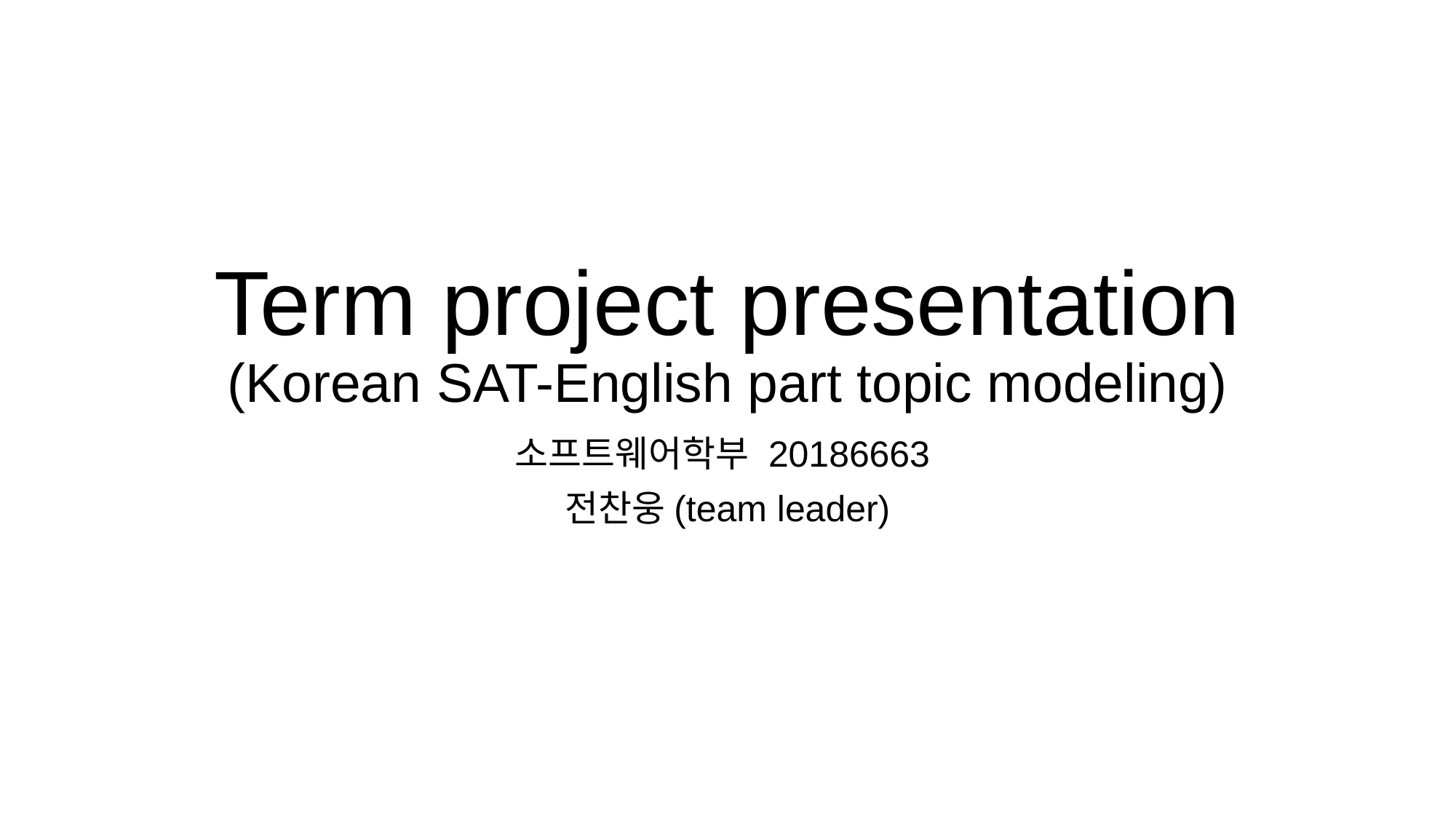

# Term project presentation (Korean SAT-English part topic modeling)
소프트웨어학부 20186663
전찬웅(team leader)